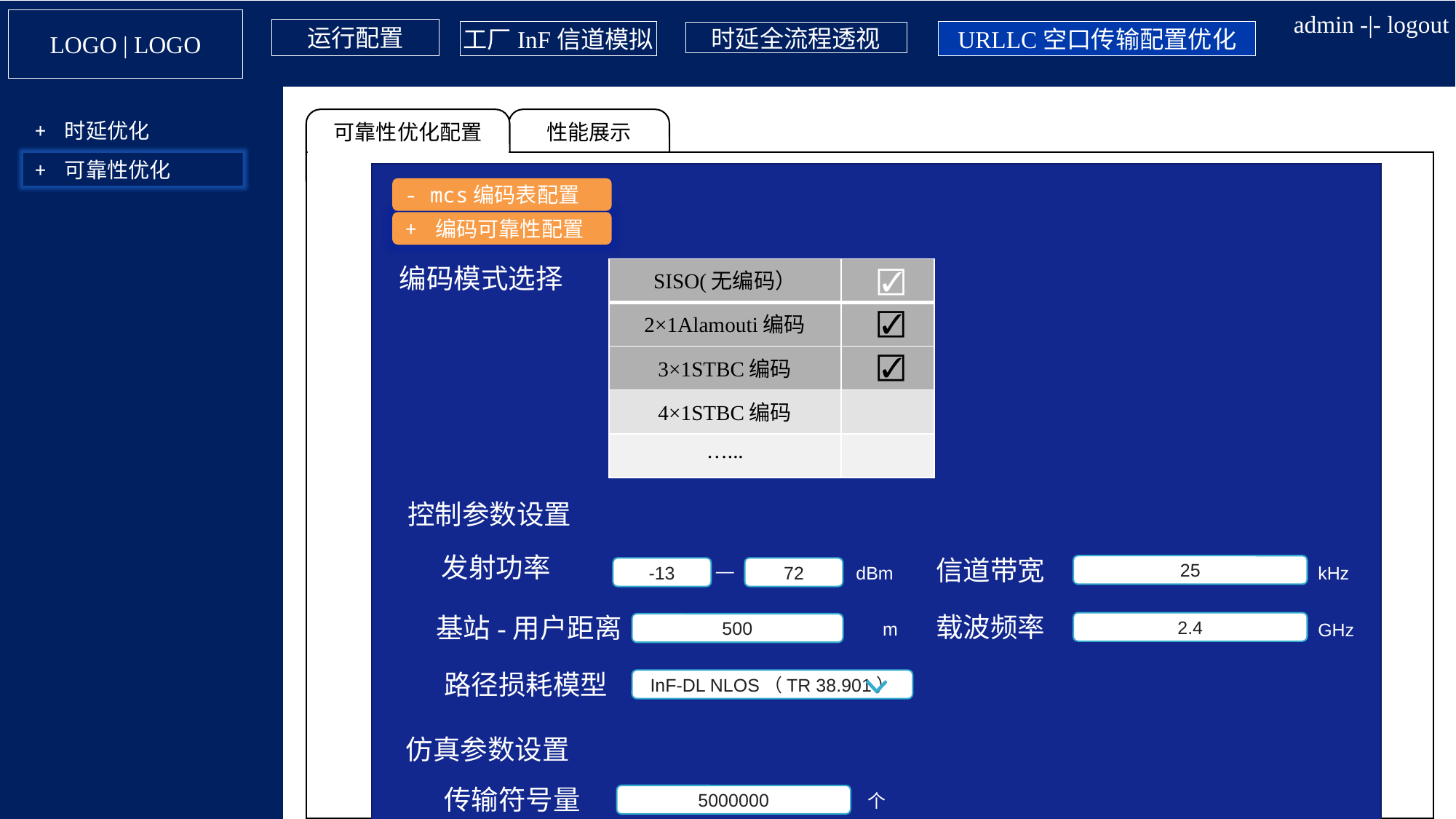

admin -|- logout
LOGO | LOGO
运行配置
工厂InF信道模拟
URLLC空口传输配置优化
时延全流程透视

可靠性优化配置
性能展示
+ 时延优化

+ 可靠性优化

- mcs编码表配置
+ 编码可靠性配置
编码模式选择
| SISO(无编码） | ☑️ |
| --- | --- |
| 2×1Alamouti编码 | ☑️ |
| 3×1STBC编码 | ☑️ |
| 4×1STBC编码 |  |
| …... |  |
控制参数设置
发射功率
信道带宽
—
dBm
25
kHz
-13
72
载波频率
          基站-用户距离
m
2.4
GHz
500
路径损耗模型
InF-DL NLOS（TR 38.901）

仿真参数设置
传输符号量
个
5000000